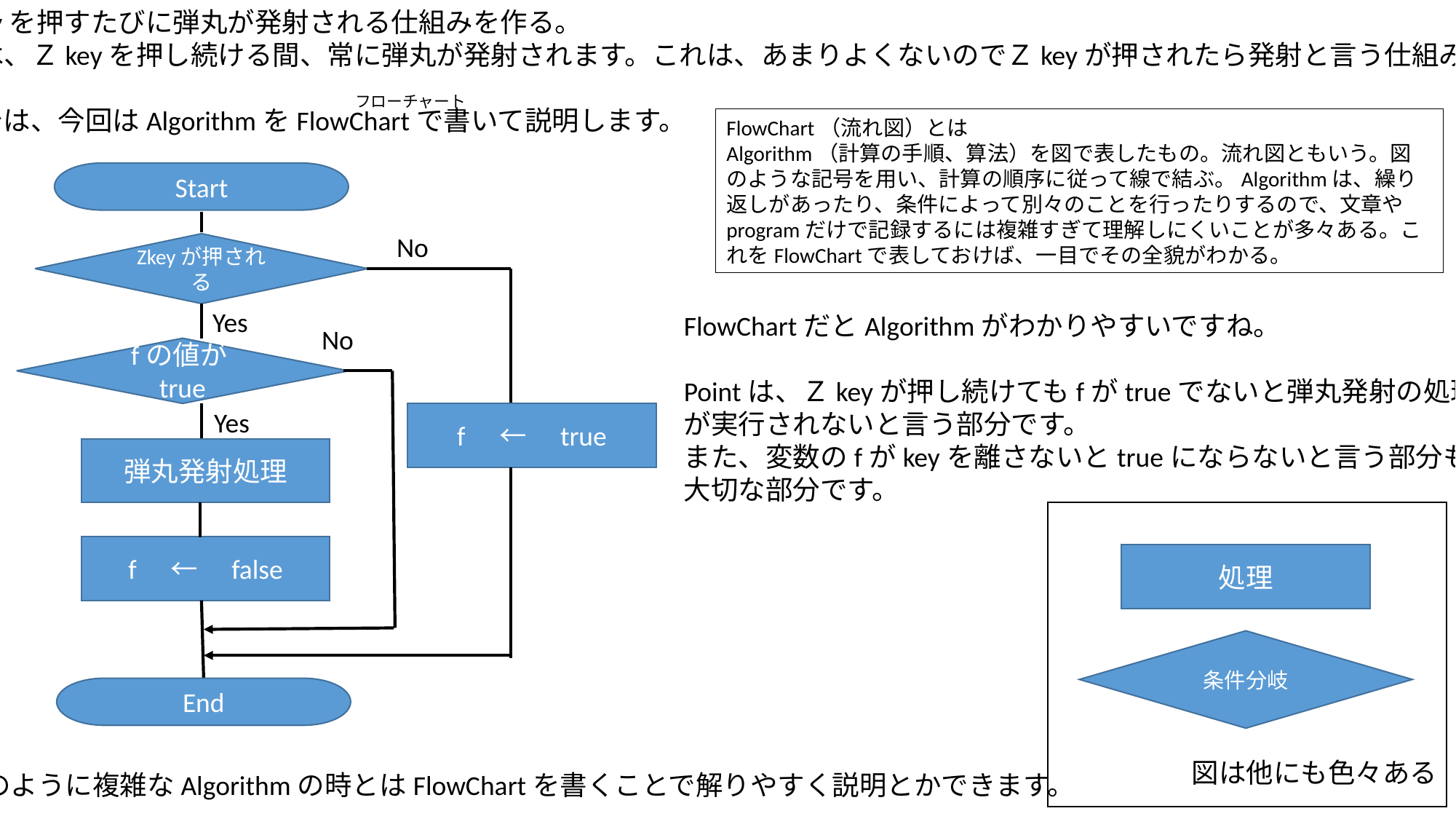

・Ｚkeyを押すたびに弾丸が発射される仕組みを作る。
　今は、Ｚkeyを押し続ける間、常に弾丸が発射されます。これは、あまりよくないのでＺkeyが押されたら発射と言う仕組みにし
ます。
それでは、今回はAlgorithmをFlowChartで書いて説明します。
フローチャート
FlowChart（流れ図）とは
Algorithm（計算の手順、算法）を図で表したもの。流れ図ともいう。図のような記号を用い、計算の順序に従って線で結ぶ。Algorithmは、繰り返しがあったり、条件によって別々のことを行ったりするので、文章やprogramだけで記録するには複雑すぎて理解しにくいことが多々ある。これをFlowChartで表しておけば、一目でその全貌がわかる。
Start
No
Zkeyが押される
Yes
FlowChartだとAlgorithmがわかりやすいですね。

Pointは、Ｚkeyが押し続けてもfがtrueでないと弾丸発射の処理
が実行されないと言う部分です。
また、変数のfがkeyを離さないとtrueにならないと言う部分も
大切な部分です。
No
fの値がtrue
Yes
f　←　true
弾丸発射処理

f　←　false
処理
条件分岐
End
図は他にも色々ある
このように複雑なAlgorithmの時とはFlowChartを書くことで解りやすく説明とかできます。